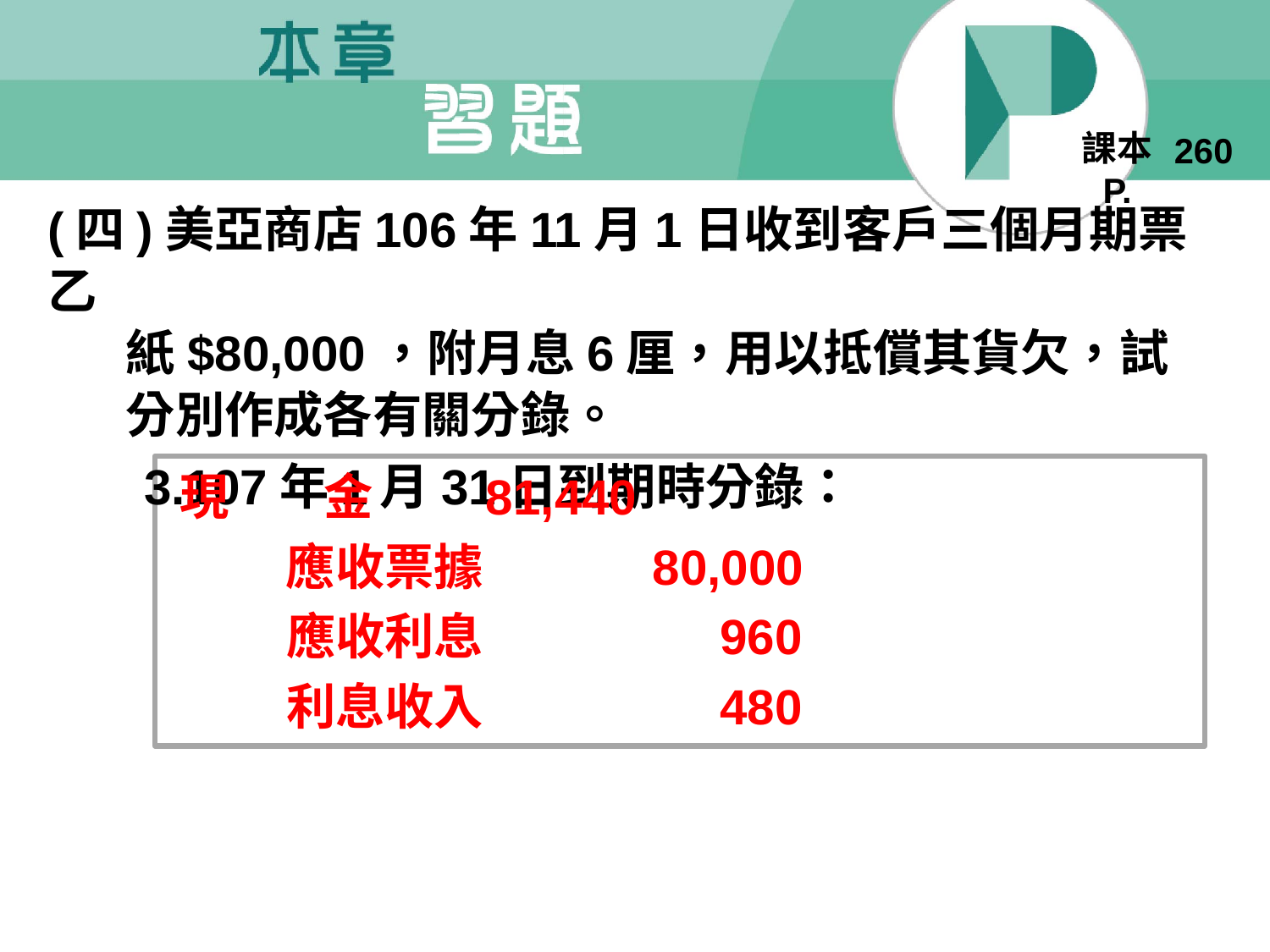

260
(四)美亞商店106年11月1日收到客戶三個月期票乙
       紙$80,000，附月息6厘，用以抵償其貨欠，試
       分別作成各有關分錄。
       3.107年1月31日到期時分錄：

現 　   金         81,440
    　應收票據              80,000
   　 應收利息                    960
   　 利息收入                    480